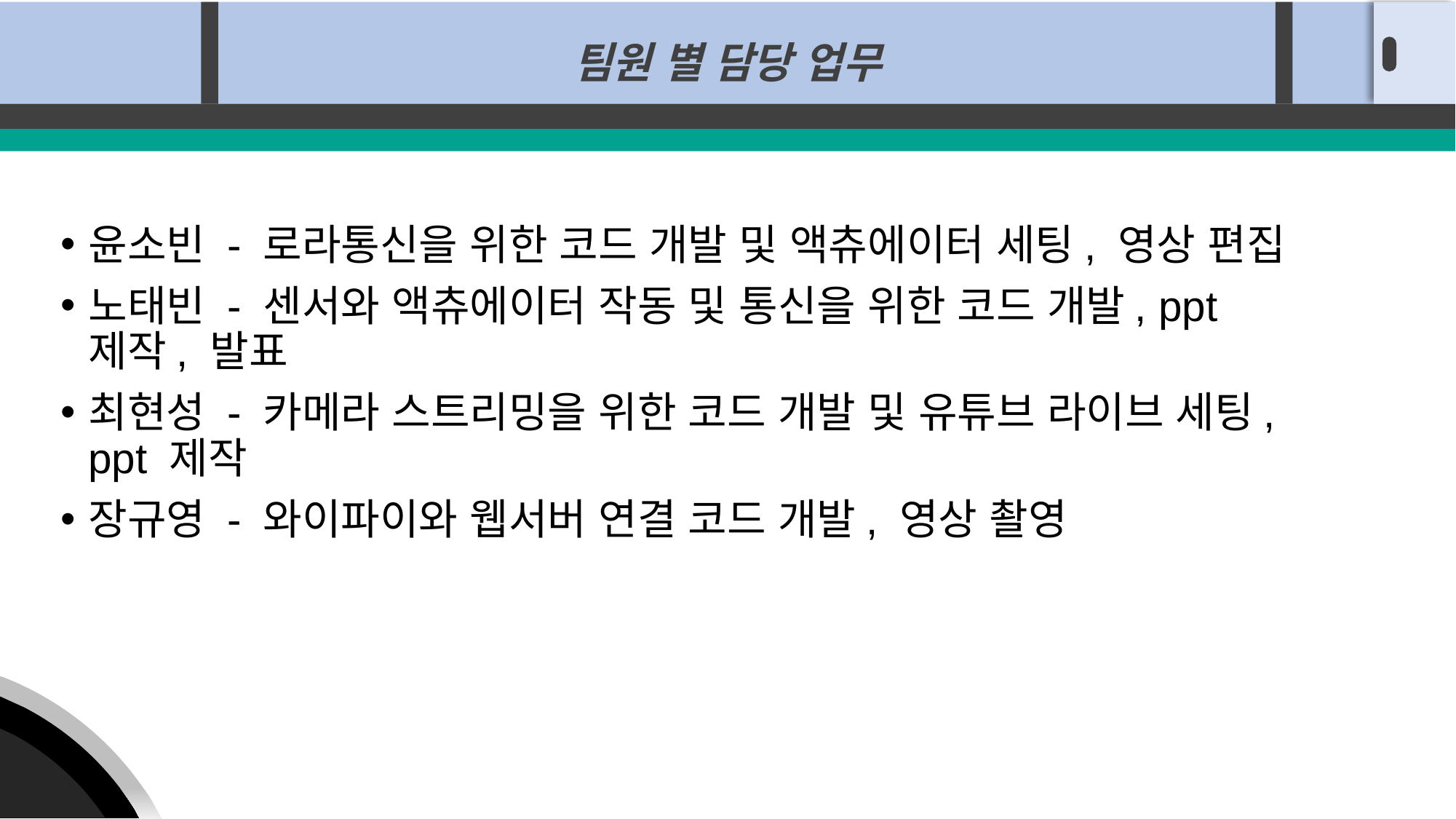

팀원 별 담당 업무
윤소빈 - 로라통신을 위한 코드 개발 및 액츄에이터 세팅, 영상 편집
노태빈 - 센서와 액츄에이터 작동 및 통신을 위한 코드 개발, ppt 제작, 발표
최현성 - 카메라 스트리밍을 위한 코드 개발 및 유튜브 라이브 세팅, ppt 제작
장규영 - 와이파이와 웹서버 연결 코드 개발, 영상 촬영